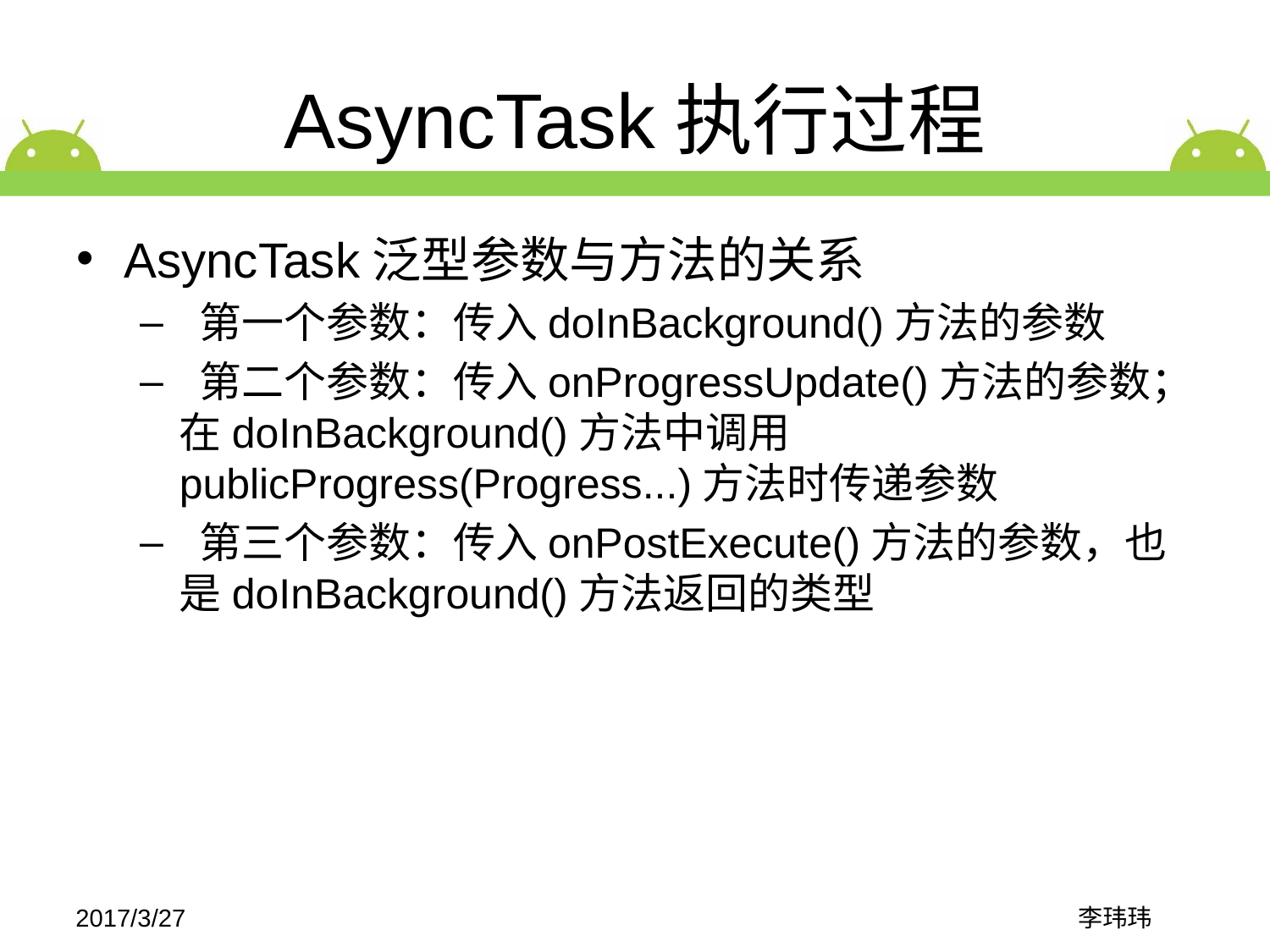

# AsyncTask执行过程
AsyncTask泛型参数与方法的关系
 第一个参数：传入doInBackground()方法的参数
 第二个参数：传入onProgressUpdate()方法的参数；在doInBackground()方法中调用publicProgress(Progress...)方法时传递参数
 第三个参数：传入onPostExecute()方法的参数，也是doInBackground()方法返回的类型